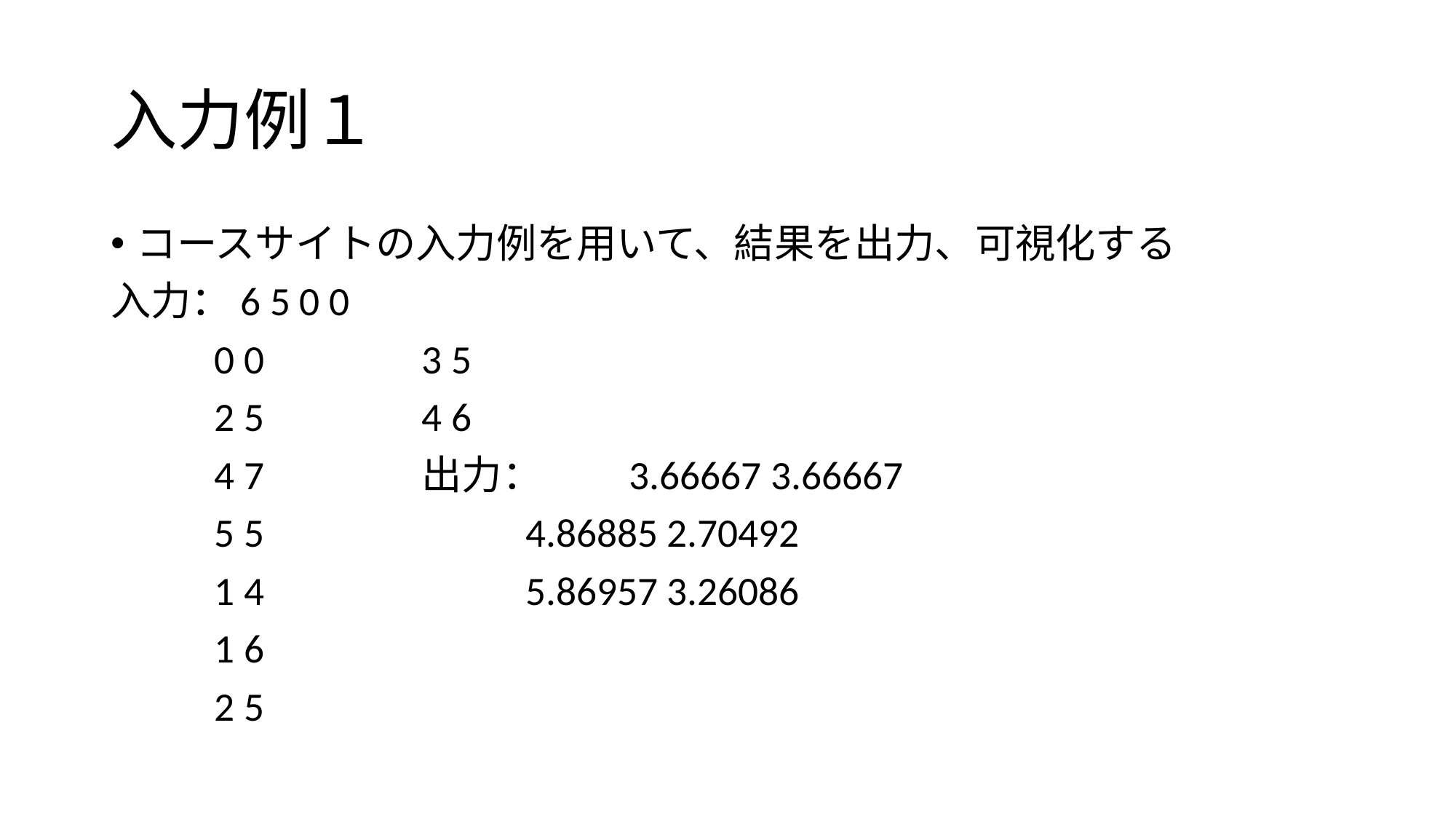

入力例１
コースサイトの入力例を用いて、結果を出力、可視化する
入力：6 5 0 0
	0 0		3 5
	2 5		4 6
	4 7		出力：	3.66667 3.66667
	5 5			4.86885 2.70492
	1 4			5.86957 3.26086
	1 6
	2 5